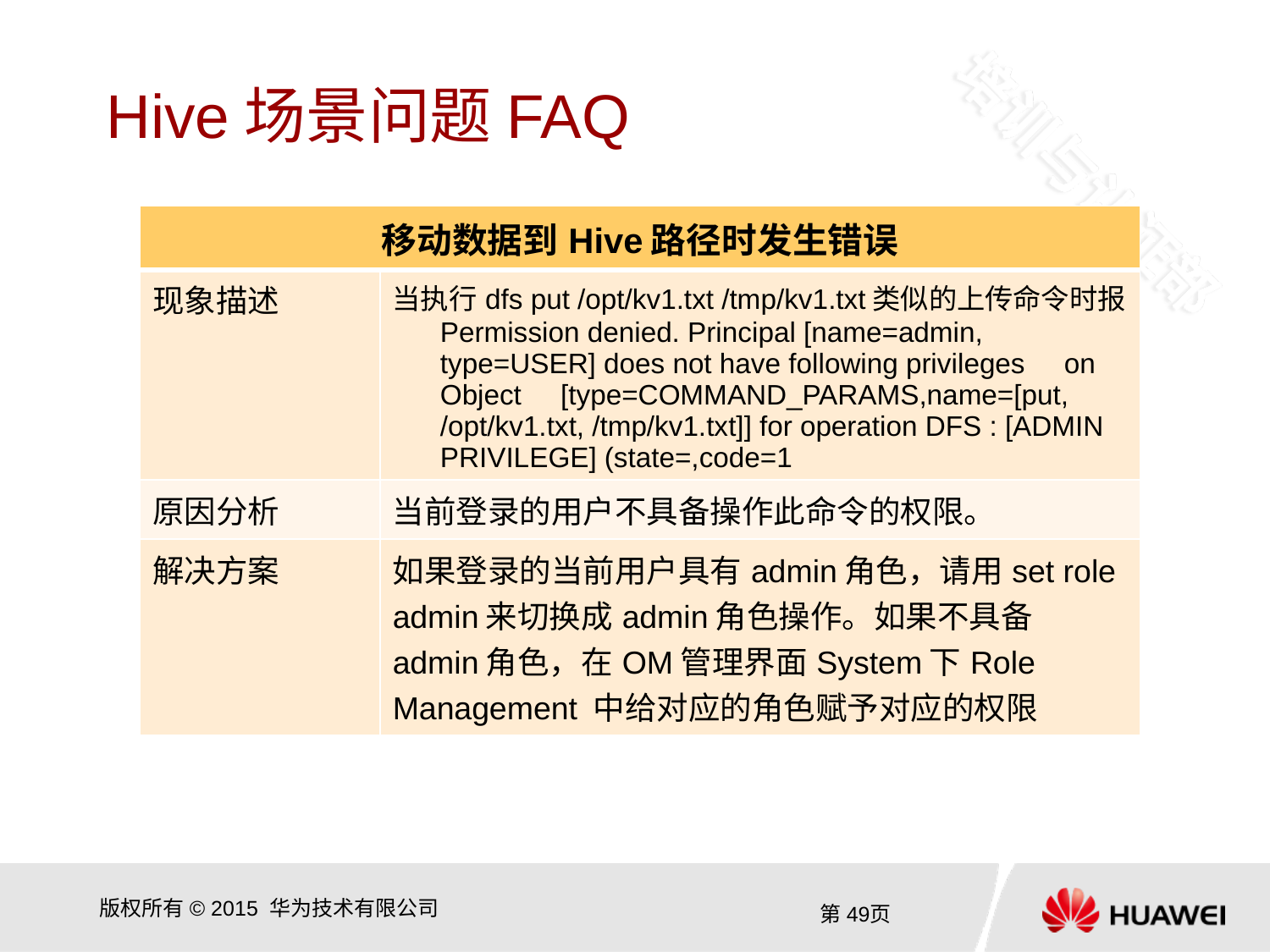

# Hive场景问题FAQ
| 移动数据到Hive路径时发生错误 |  |
| --- | --- |
| 现象描述 | 当执行dfs put /opt/kv1.txt /tmp/kv1.txt类似的上传命令时报Permission denied. Principal [name=admin, type=USER] does not have following privileges     on  Object     [type=COMMAND\_PARAMS,name=[put,    /opt/kv1.txt, /tmp/kv1.txt]] for operation DFS : [ADMIN PRIVILEGE] (state=,code=1 |
| 原因分析 | 当前登录的用户不具备操作此命令的权限。 |
| 解决方案 | 如果登录的当前用户具有admin角色，请用set role admin来切换成admin角色操作。如果不具备admin角色，在OM管理界面System下Role Management 中给对应的角色赋予对应的权限 |